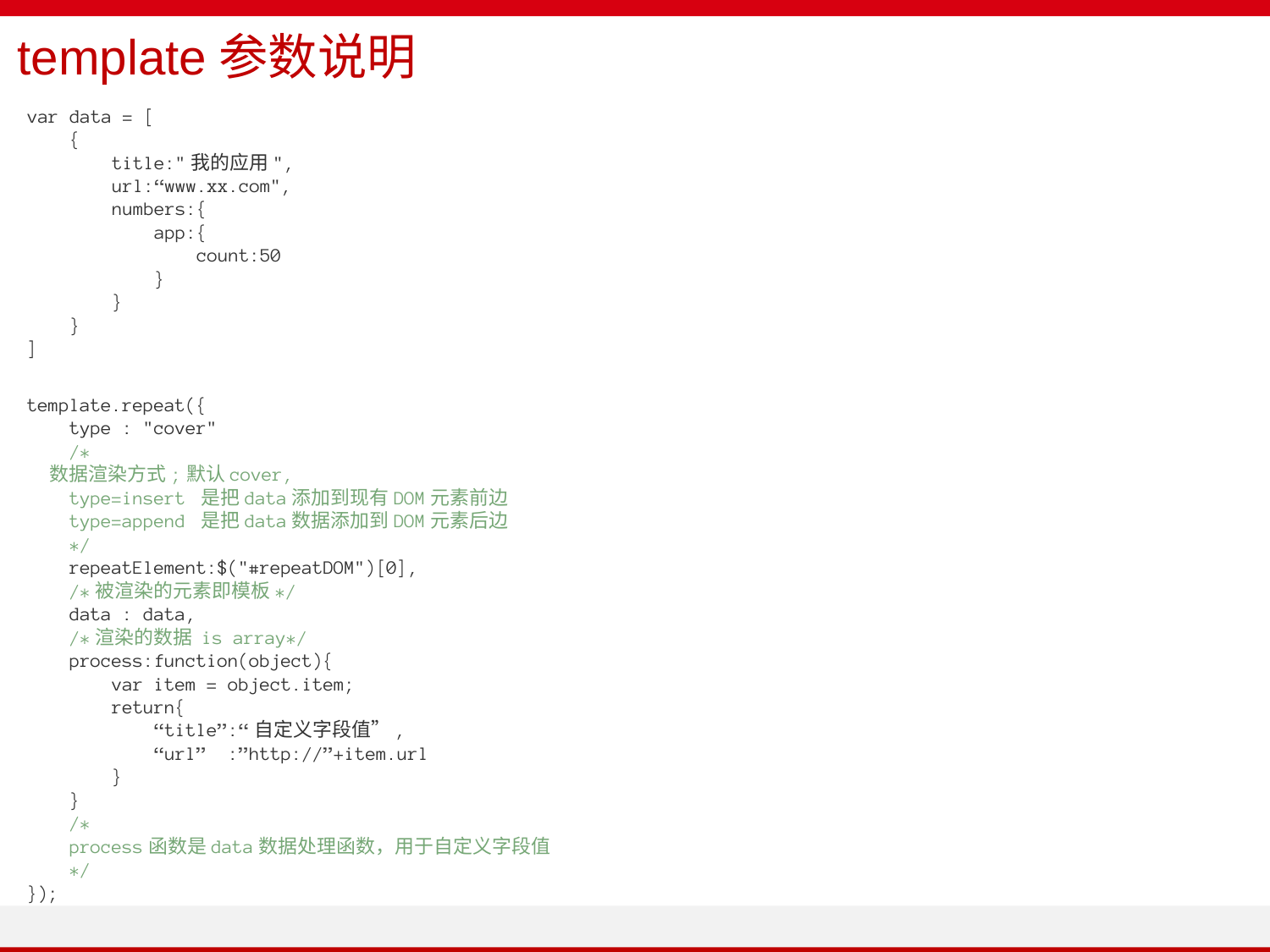

template参数说明
var data = [
    {
        title:"我的应用",
        url:“www.xx.com",
        numbers:{
            app:{
                count:50
            }
        }
    }
]
template.repeat({
    type : "cover"
    /*
    数据渲染方式;默认cover,
    type=insert 是把data添加到现有DOM元素前边
    type=append 是把data数据添加到DOM元素后边
    */
    repeatElement:$("#repeatDOM")[0],
    /*被渲染的元素即模板*/
    data : data,
    /*渲染的数据 is array*/
    process:function(object){
        var item = object.item;
        return{
            “title”:“自定义字段值”,
            “url”  :”http://”+item.url
        }
    }
    /*
    process函数是data数据处理函数，用于自定义字段值
    */
});